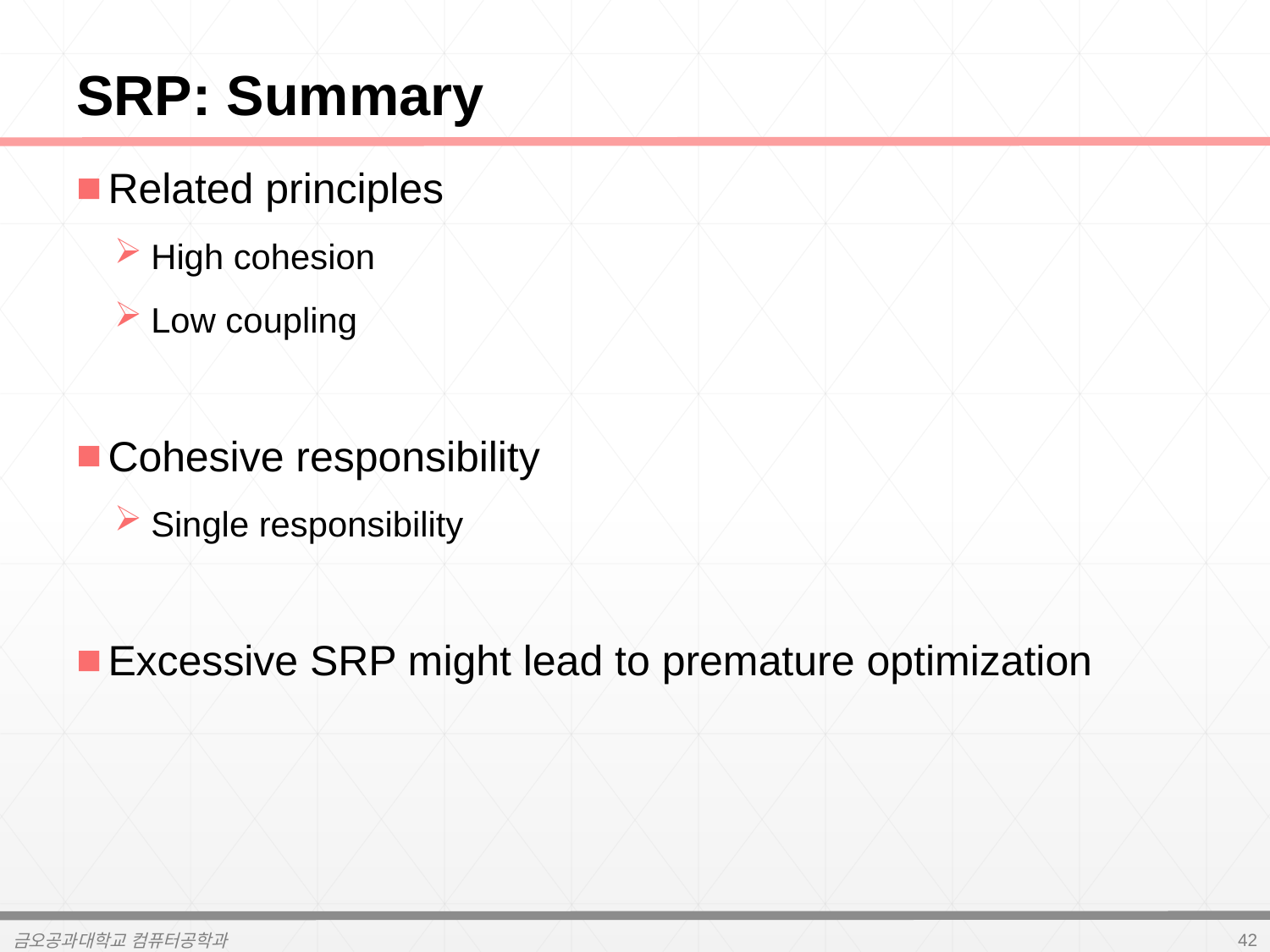

# SRP: Summary
Related principles
High cohesion
Low coupling

Cohesive responsibility
Single responsibility

Excessive SRP might lead to premature optimization
42
금오공과대학교 컴퓨터공학과